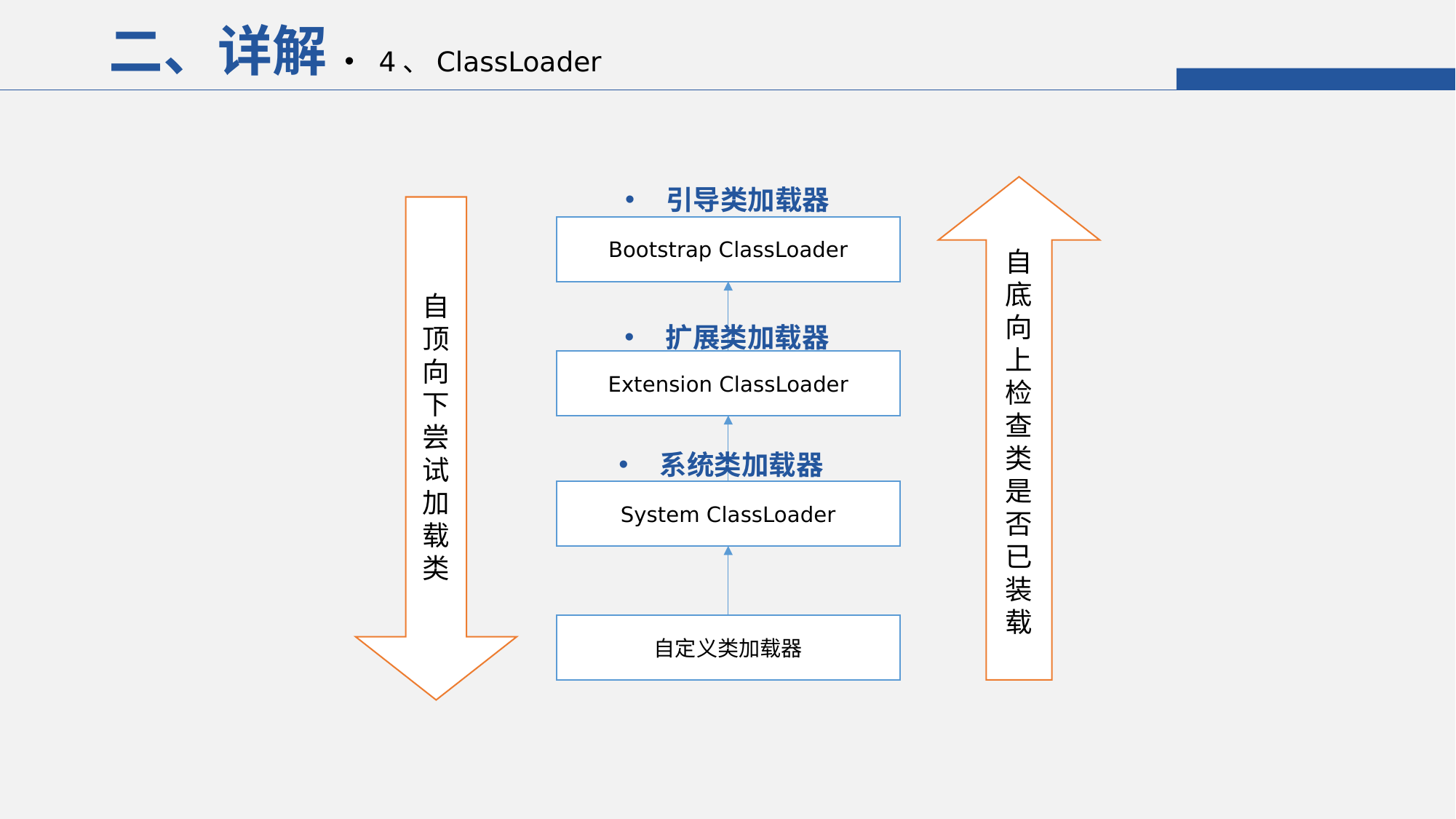

二、详解
4、ClassLoader
引导类加载器
自底向上检查类是否已装载
自顶向下尝试加载类
Bootstrap ClassLoader
扩展类加载器
Extension ClassLoader
系统类加载器
System ClassLoader
自定义类加载器